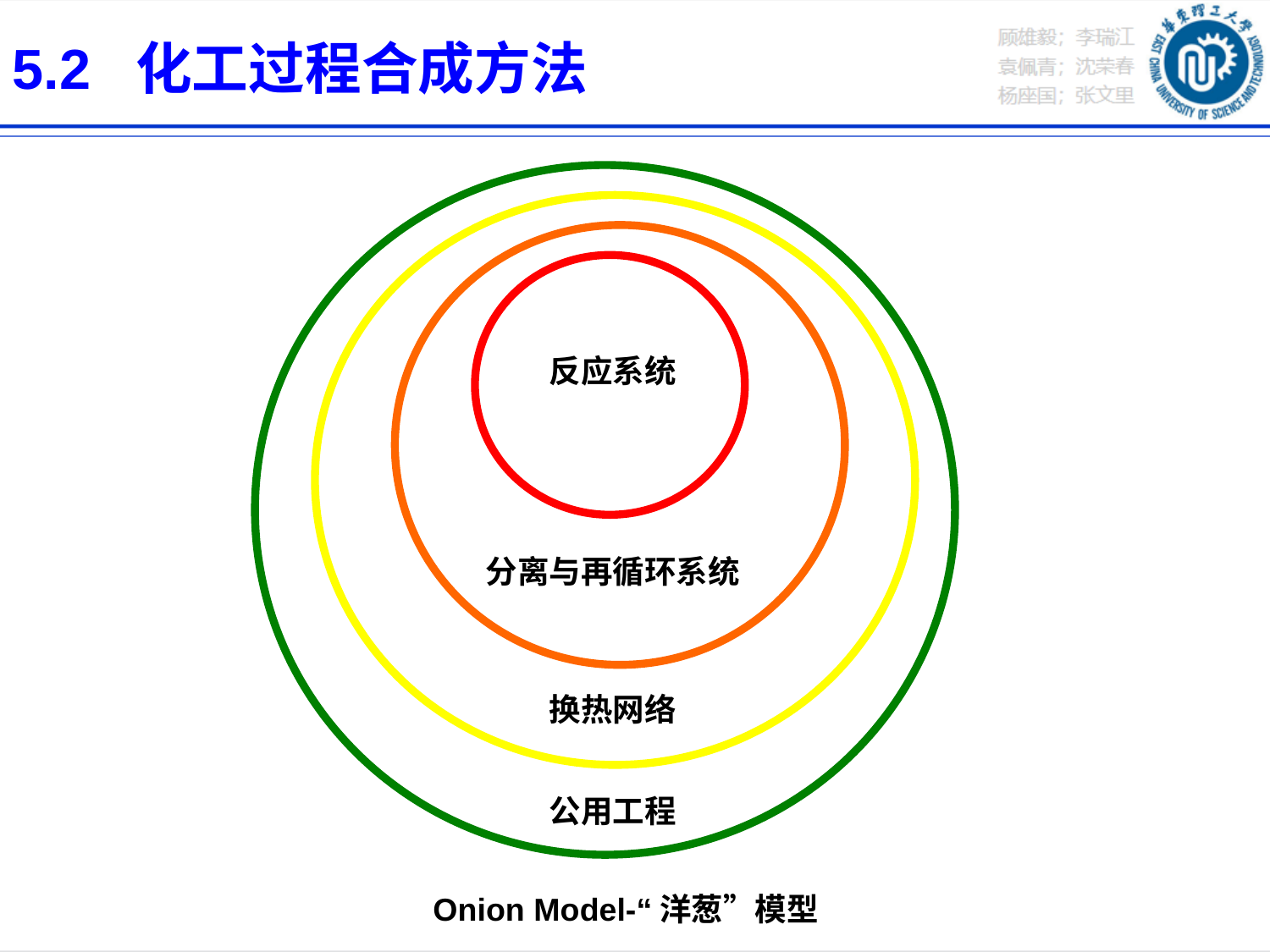

5.2  化工过程合成方法

反应系统
分离与再循环系统
换热网络
公用工程
Onion Model-“洋葱”模型